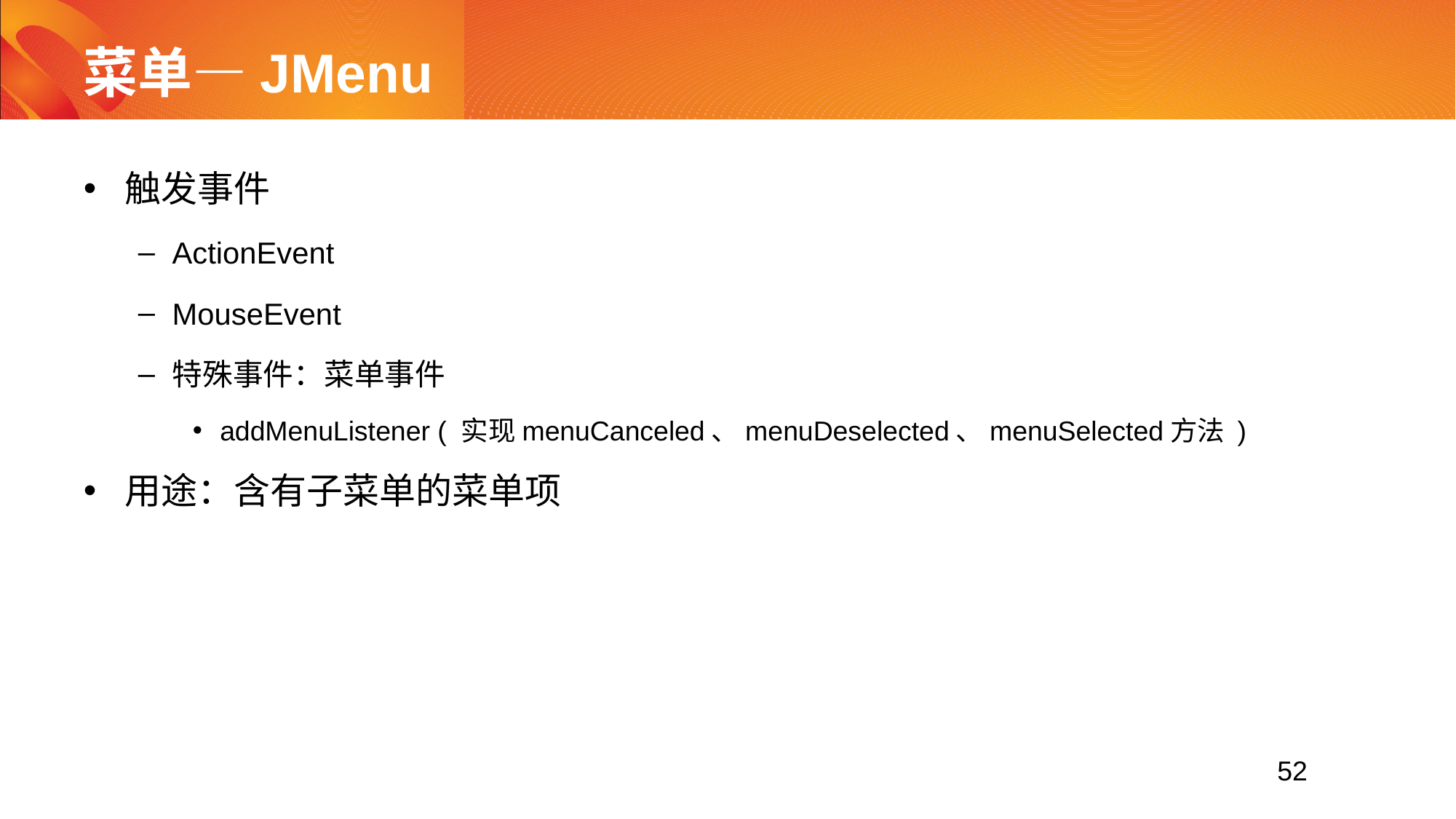

# 菜单—JMenu
触发事件
ActionEvent
MouseEvent
特殊事件：菜单事件
addMenuListener ( 实现menuCanceled、menuDeselected、menuSelected方法 )
用途：含有子菜单的菜单项